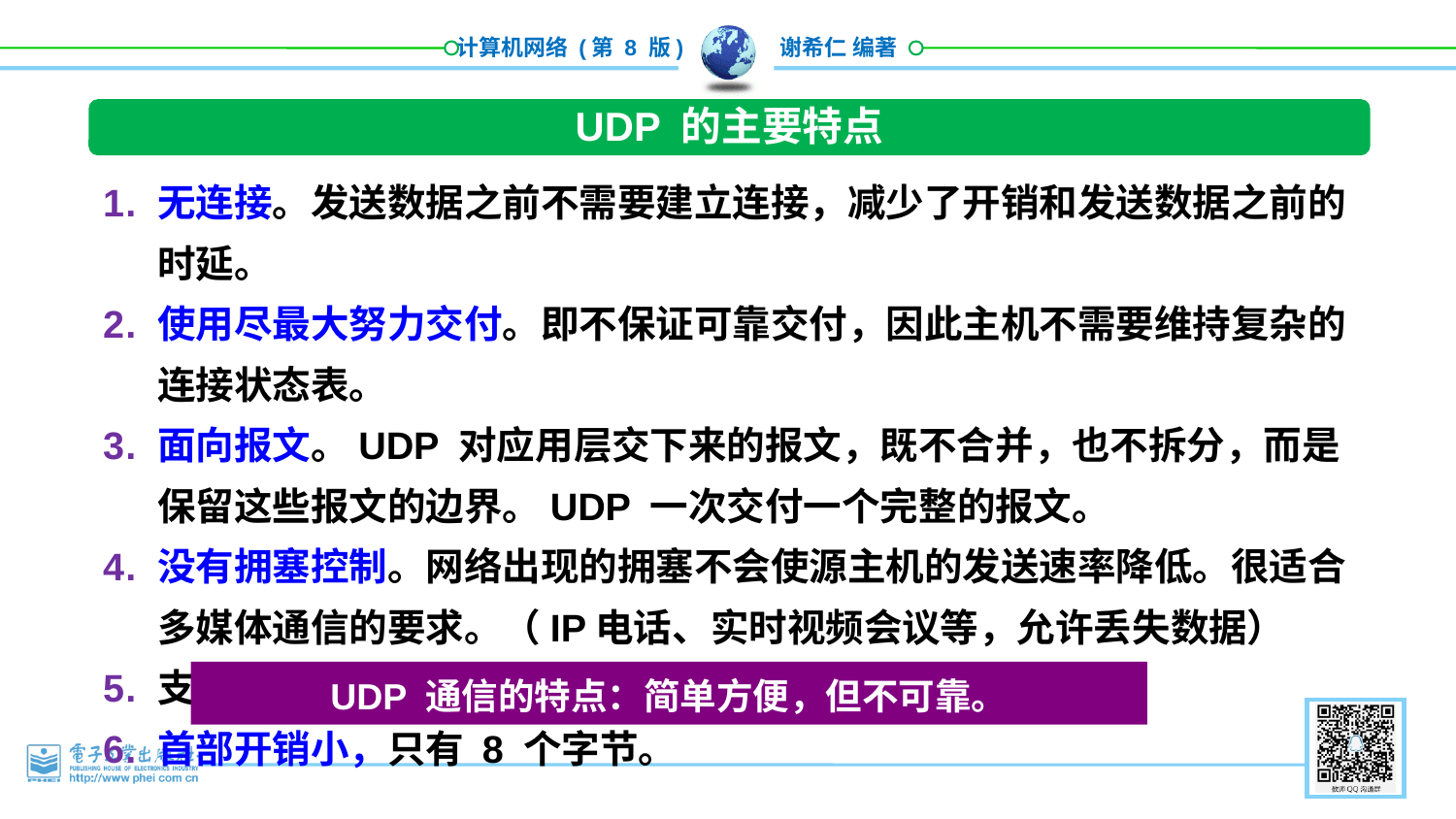

UDP 的主要特点

无连接。发送数据之前不需要建立连接，减少了开销和发送数据之前的时延。
使用尽最大努力交付。即不保证可靠交付，因此主机不需要维持复杂的连接状态表。
面向报文。UDP 对应用层交下来的报文，既不合并，也不拆分，而是保留这些报文的边界。UDP 一次交付一个完整的报文。
没有拥塞控制。网络出现的拥塞不会使源主机的发送速率降低。很适合多媒体通信的要求。（IP电话、实时视频会议等，允许丢失数据）
支持一对一、一对多、多对一、多对多等交互通信。
首部开销小，只有 8 个字节。
UDP 通信的特点：简单方便，但不可靠。